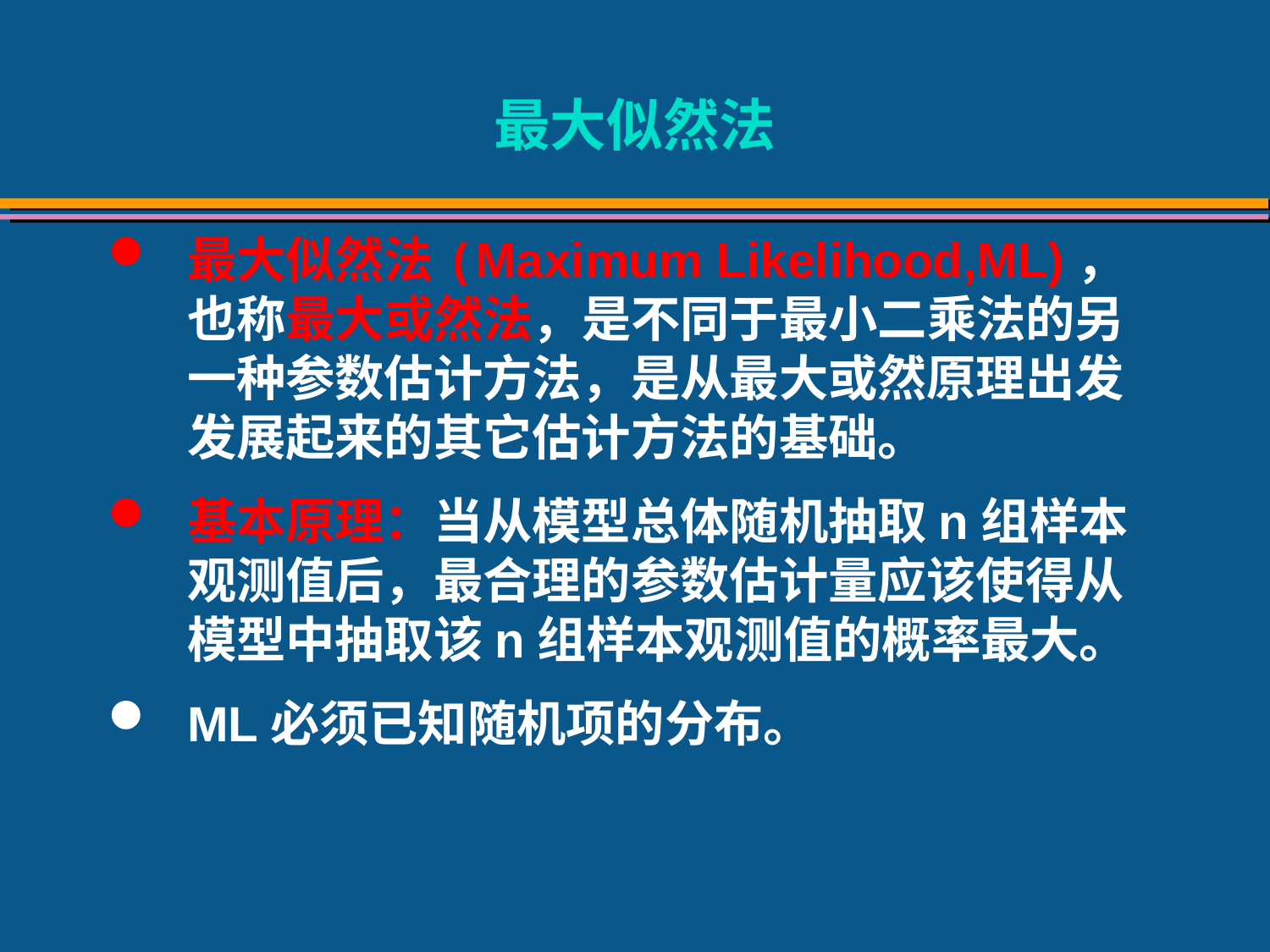

# 最大似然法
最大似然法(Maximum Likelihood,ML)，也称最大或然法，是不同于最小二乘法的另一种参数估计方法，是从最大或然原理出发发展起来的其它估计方法的基础。
基本原理：当从模型总体随机抽取n组样本观测值后，最合理的参数估计量应该使得从模型中抽取该n组样本观测值的概率最大。
ML必须已知随机项的分布。